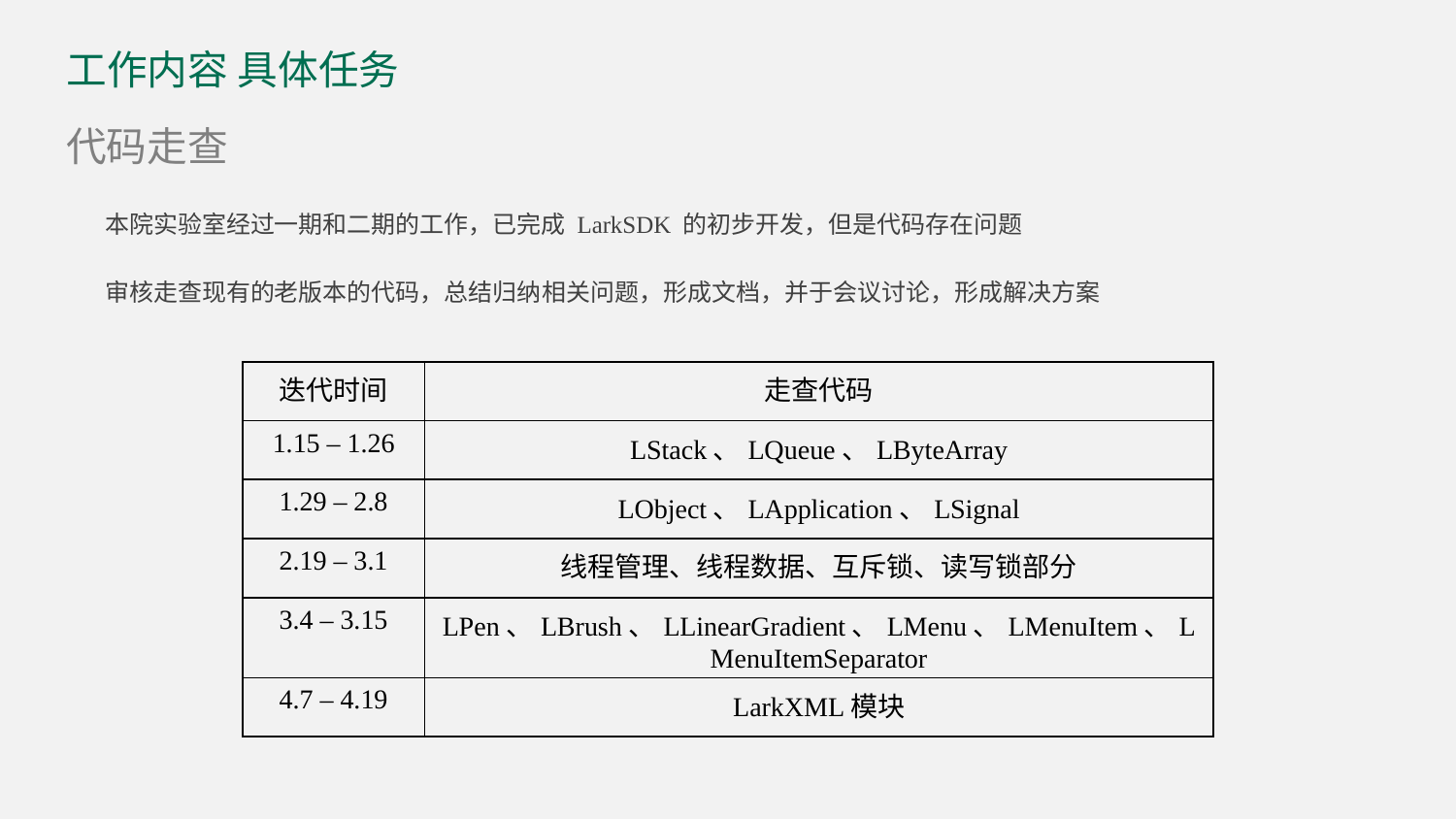

工作内容 具体任务
代码走查
本院实验室经过一期和二期的工作，已完成 LarkSDK 的初步开发，但是代码存在问题
审核走查现有的老版本的代码，总结归纳相关问题，形成文档，并于会议讨论，形成解决方案
| 迭代时间 | 走查代码 |
| --- | --- |
| 1.15 – 1.26 | LStack、LQueue、LByteArray |
| 1.29 – 2.8 | LObject、LApplication、LSignal |
| 2.19 – 3.1 | 线程管理、线程数据、互斥锁、读写锁部分 |
| 3.4 – 3.15 | LPen、LBrush、LLinearGradient、LMenu、LMenuItem、LMenuItemSeparator |
| 4.7 – 4.19 | LarkXML模块 |